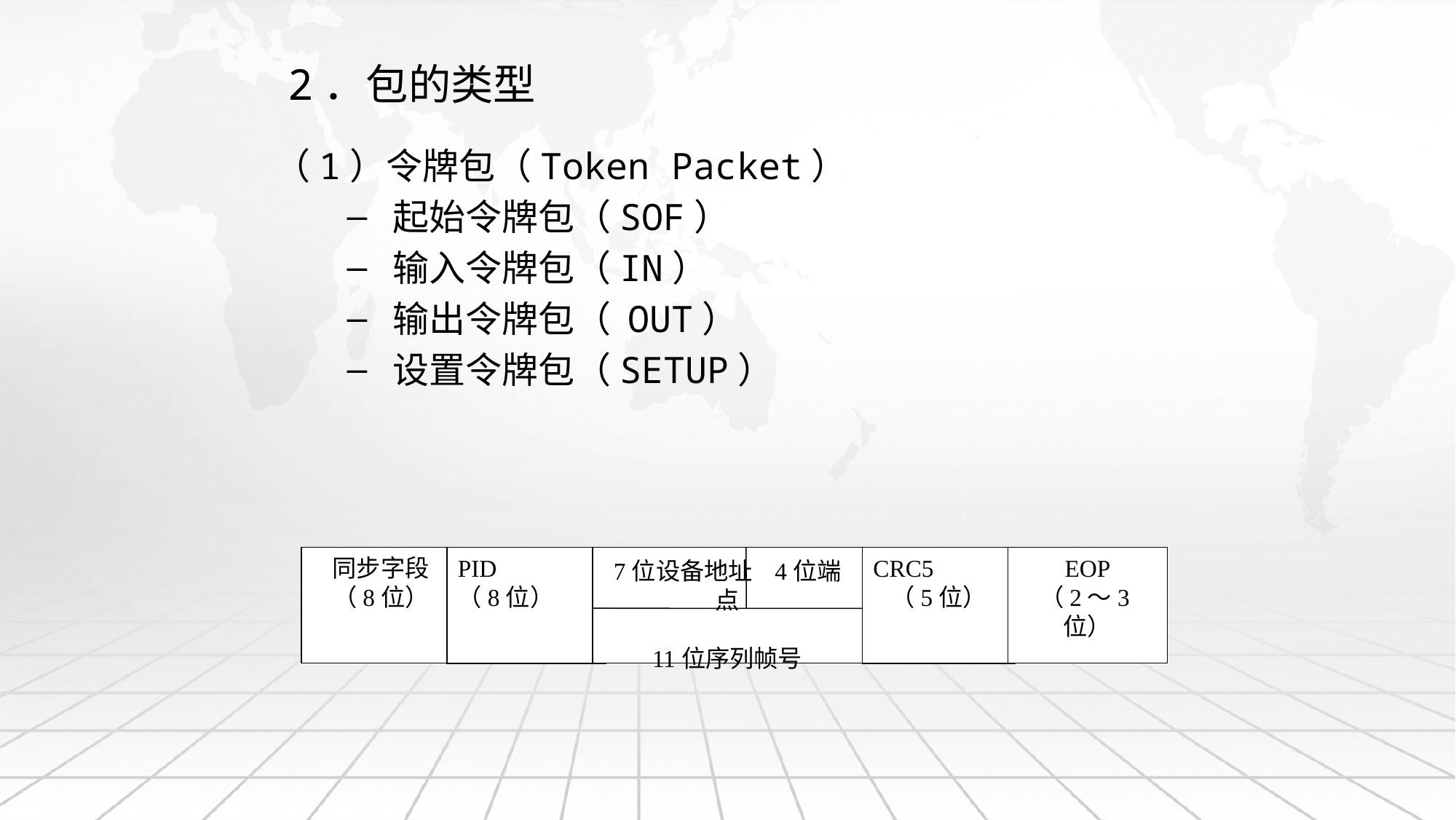

# 2．包的类型
（1）令牌包（Token Packet）
起始令牌包（SOF）
输入令牌包（IN）
输出令牌包（ OUT）
设置令牌包（SETUP）

同步字段
（8位）
PID
（8位）
7位设备地址   4位端点

11位序列帧号

CRC5
（5位）
EOP
（2～3位）